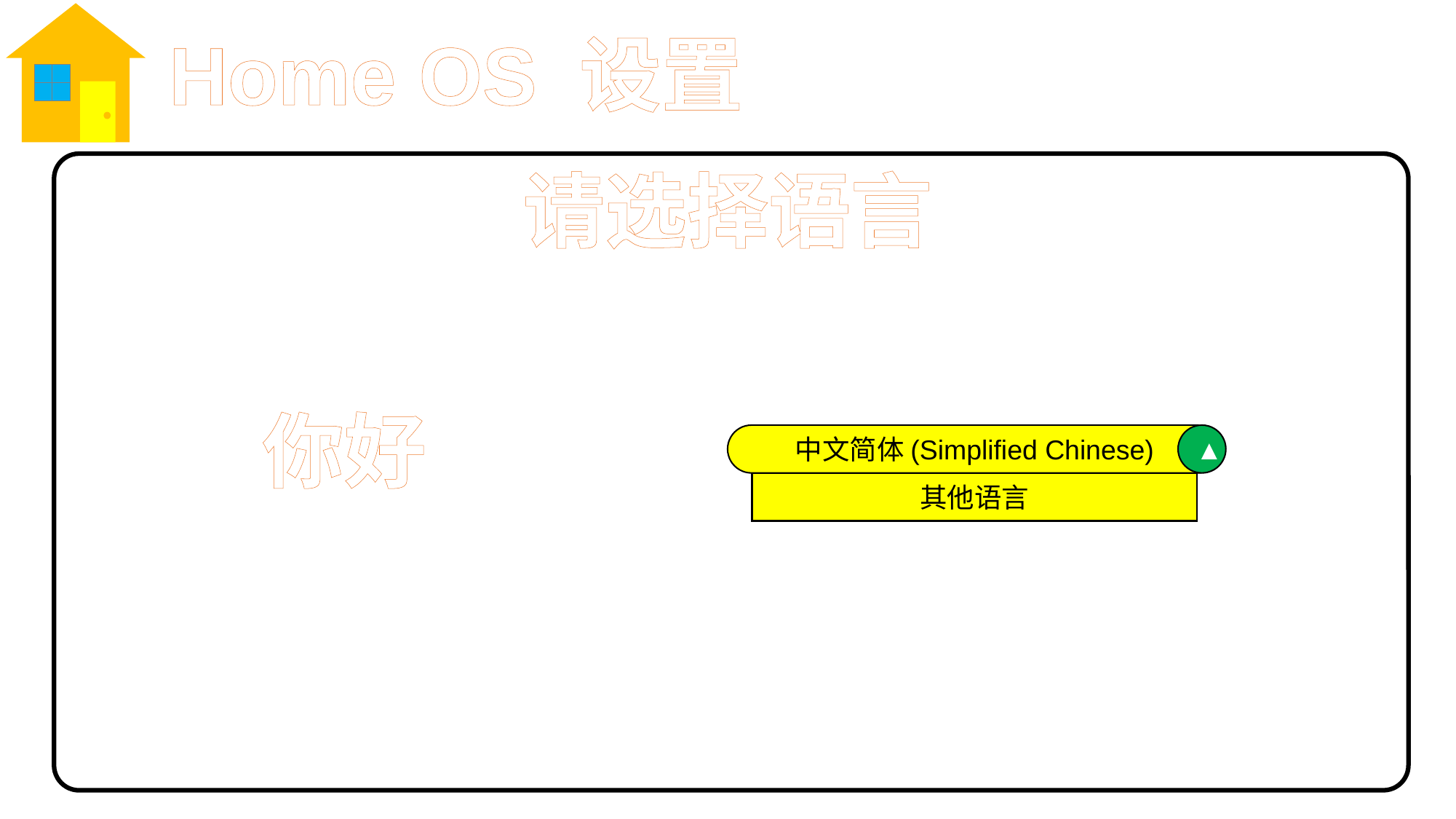

Home OS 设置

请选择语言
你好
中文简体(Simplified Chinese)
▲
其他语言